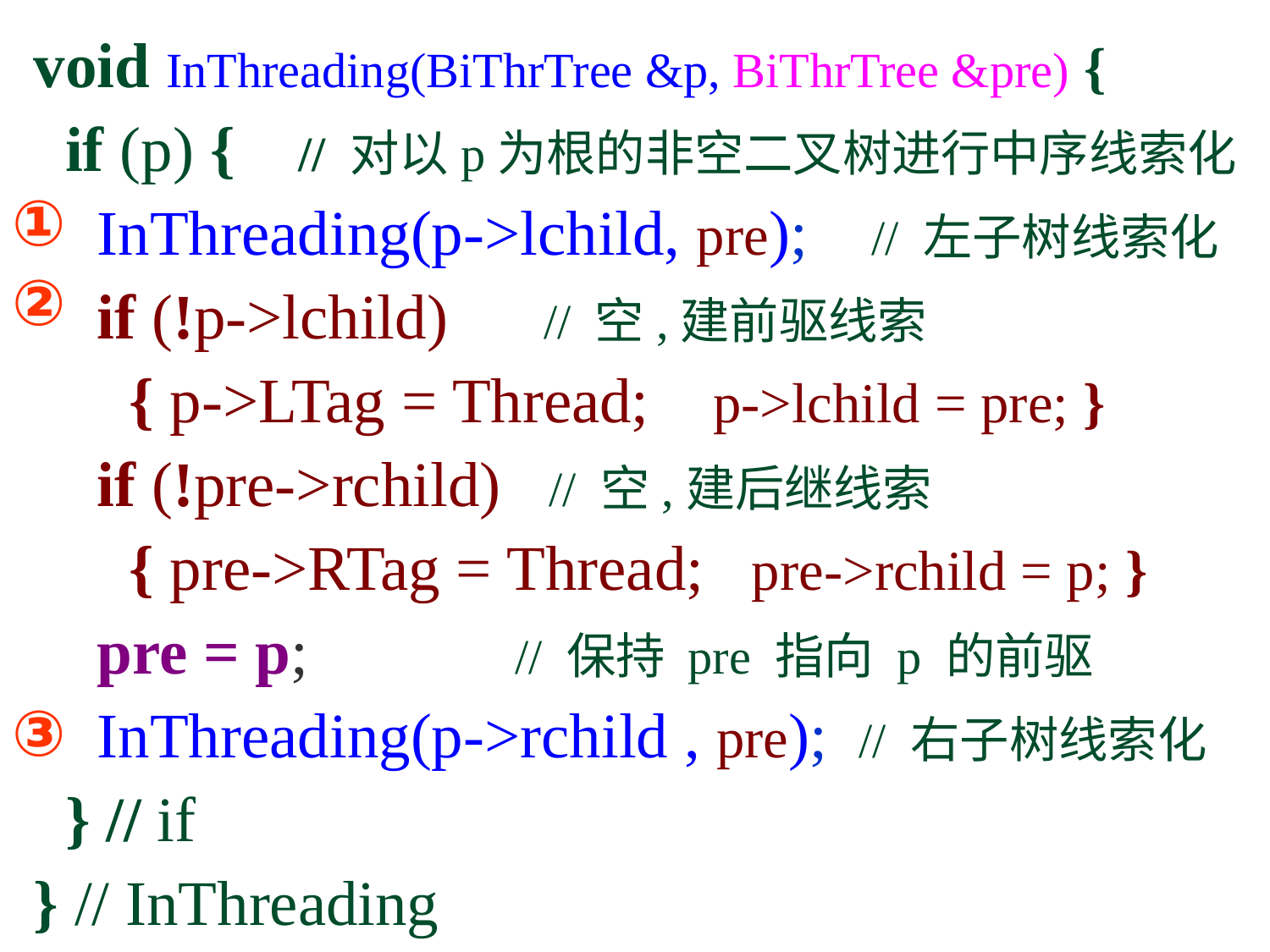

void InThreading(BiThrTree &p, BiThrTree &pre) {
  if (p) {    // 对以p为根的非空二叉树进行中序线索化
    InThreading(p->lchild, pre);    // 左子树线索化
    if (!p->lchild)      // 空,建前驱线索
      { p->LTag = Thread;    p->lchild = pre; }
    if (!pre->rchild)   // 空,建后继线索
      { pre->RTag = Thread;   pre->rchild = p; }
    pre = p;             // 保持 pre 指向 p 的前驱
    InThreading(p->rchild , pre);  // 右子树线索化
  } // if
} // InThreading
①
②
③